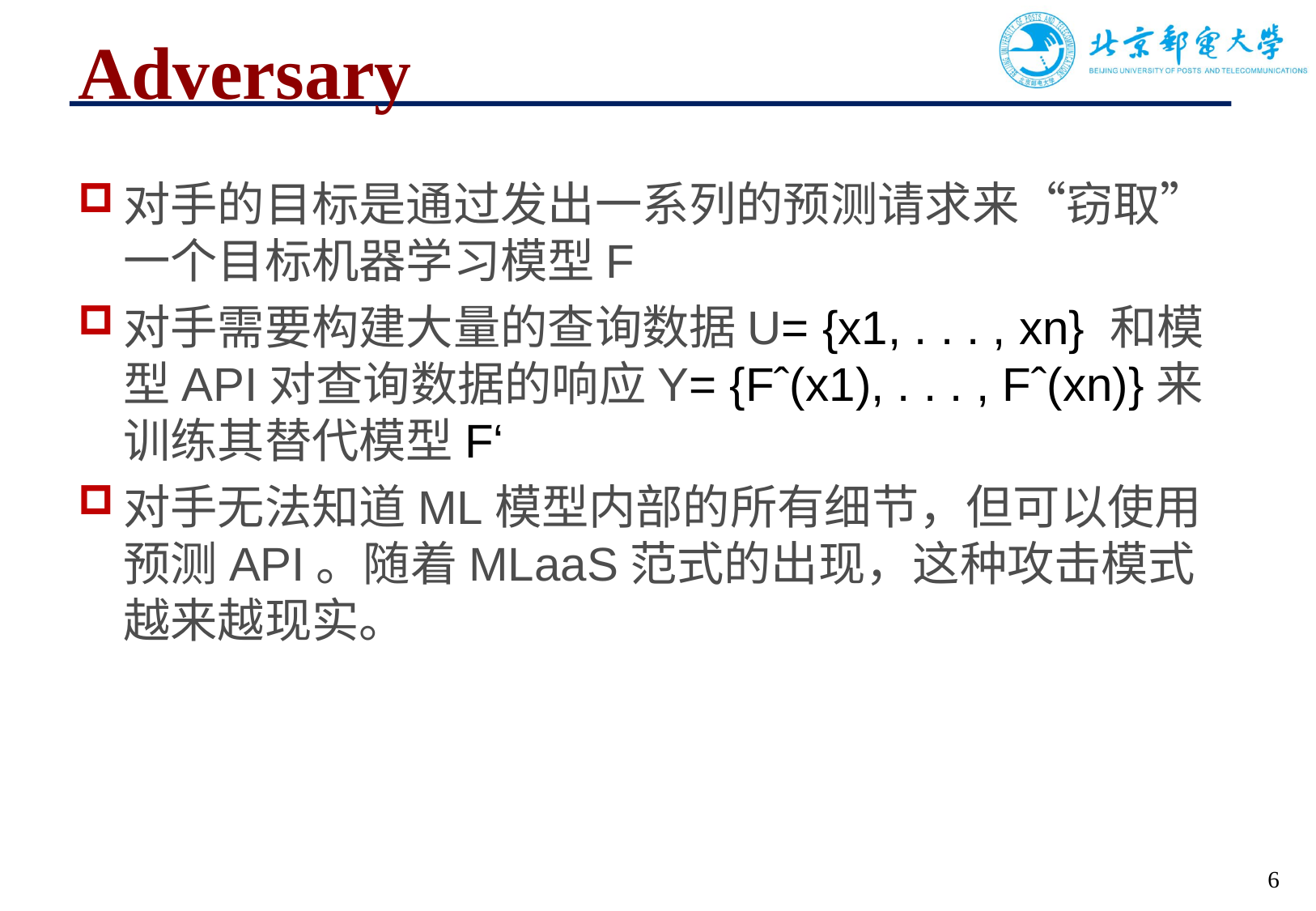

# Adversary
对手的目标是通过发出一系列的预测请求来“窃取”一个目标机器学习模型F
对手需要构建大量的查询数据U= {x1, . . . , xn} 和模型API对查询数据的响应Y= {Fˆ(x1), . . . , Fˆ(xn)}来训练其替代模型F‘
对手无法知道ML模型内部的所有细节，但可以使用预测API。随着MLaaS范式的出现，这种攻击模式越来越现实。
6